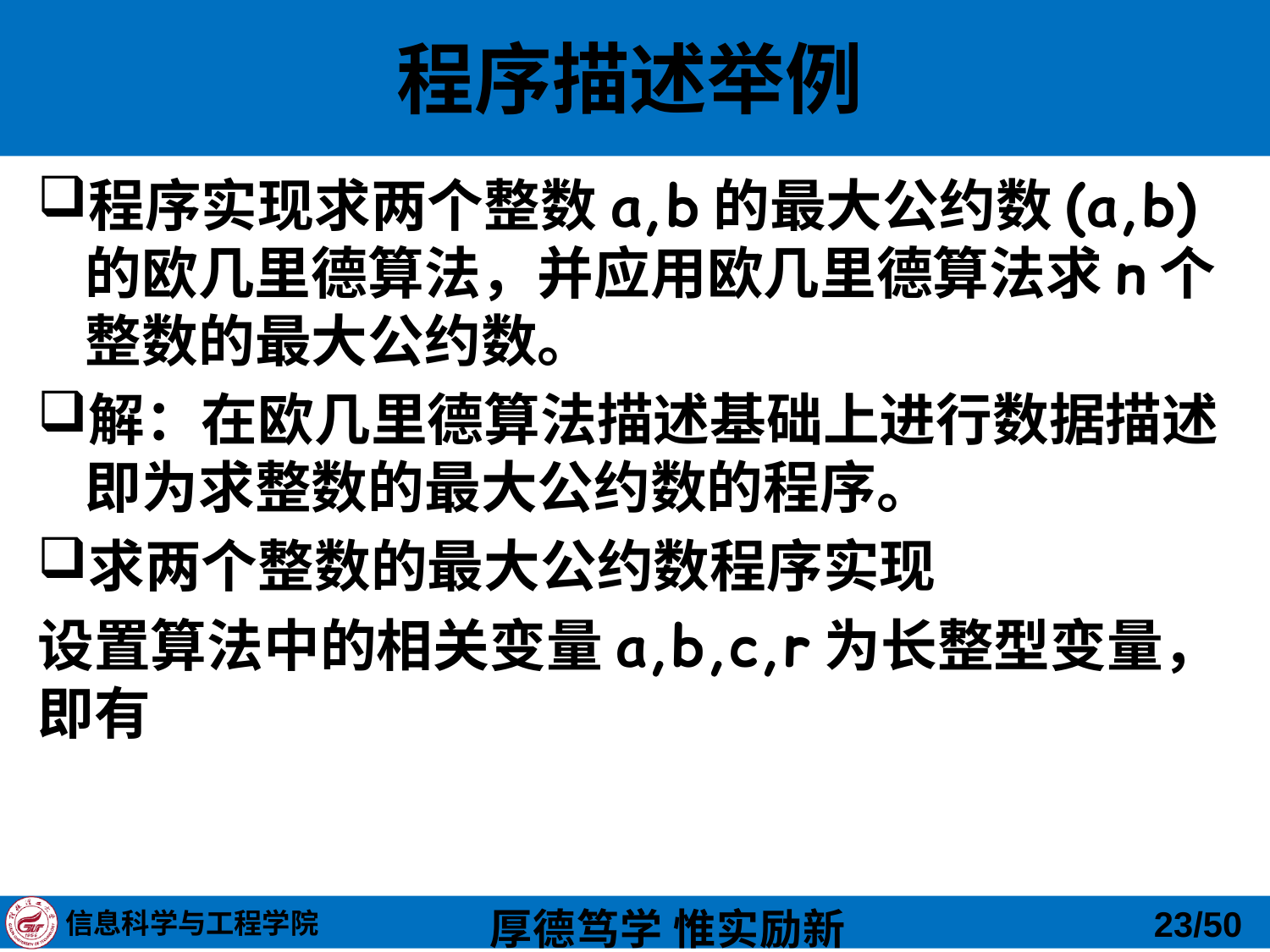

# 程序描述举例
程序实现求两个整数a,b的最大公约数(a,b)的欧几里德算法，并应用欧几里德算法求n个整数的最大公约数。
解：在欧几里德算法描述基础上进行数据描述即为求整数的最大公约数的程序。
求两个整数的最大公约数程序实现
设置算法中的相关变量a,b,c,r为长整型变量，即有

23/50